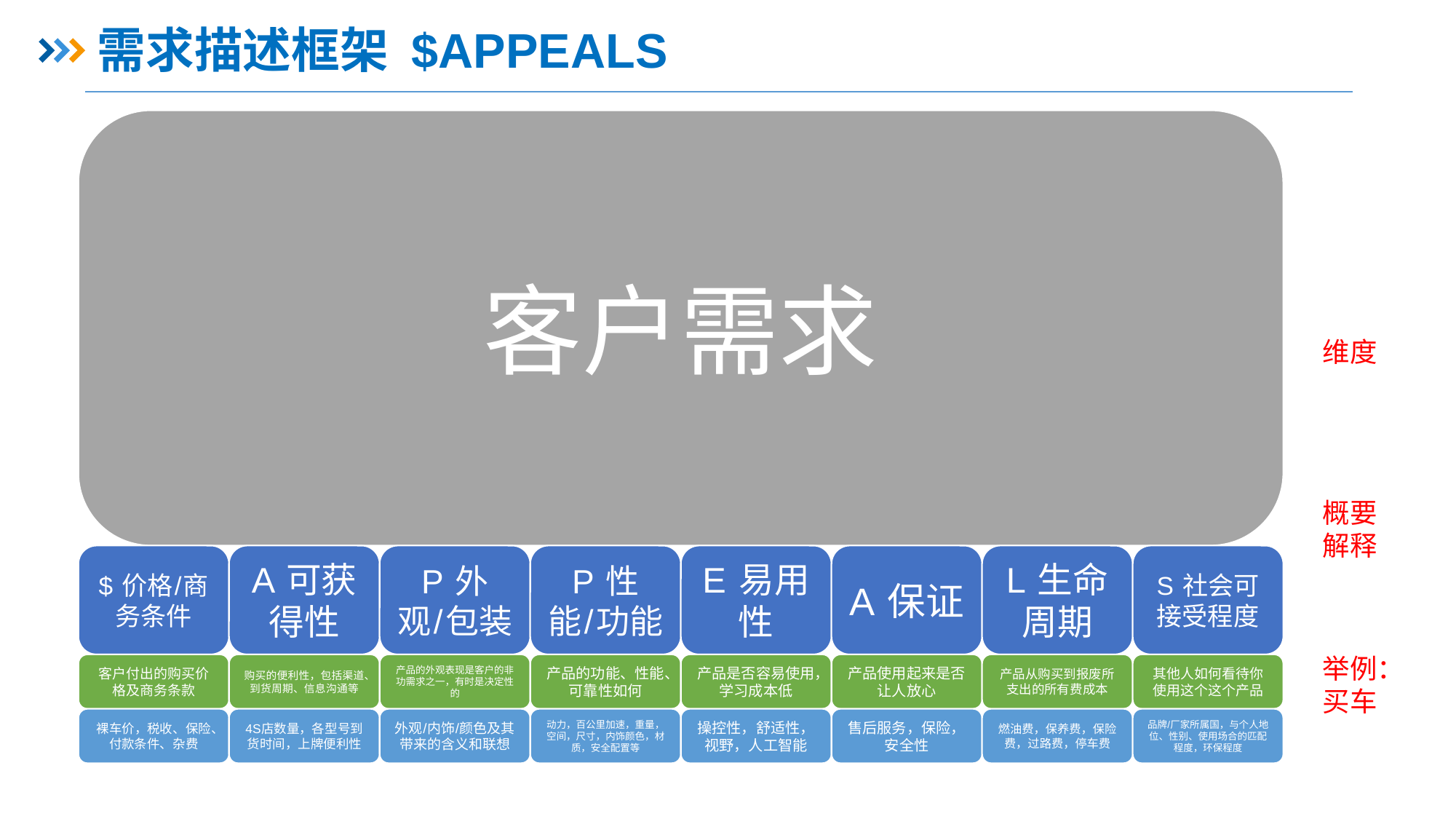

# 需求描述框架 $APPEALS
客户需求
$ 价格/商务条件
A 可获得性
P 外观/包装
P 性能/功能
E 易用性
A 保证
客户付出的购买价格及商务条款
购买的便利性，包括渠道、到货周期、信息沟通等
产品的外观表现是客户的非功需求之一，有时是决定性的
产品的功能、性能、可靠性如何
产品是否容易使用，学习成本低
产品使用起来是否让人放心
L 生命周期
产品从购买到报废所支出的所有费成本
S 社会可接受程度
其他人如何看待你使用这个这个产品
裸车价，税收、保险、付款条件、杂费
4S店数量，各型号到货时间，上牌便利性
外观/内饰/颜色及其带来的含义和联想
动力，百公里加速，重量，空间，尺寸，内饰颜色，材质，安全配置等
操控性，舒适性，视野，人工智能
售后服务，保险，安全性
燃油费，保养费，保险费，过路费，停车费
品牌/厂家所属国，与个人地位、性别、使用场合的匹配程度，环保程度
维度
概要
解释
举例：
买车